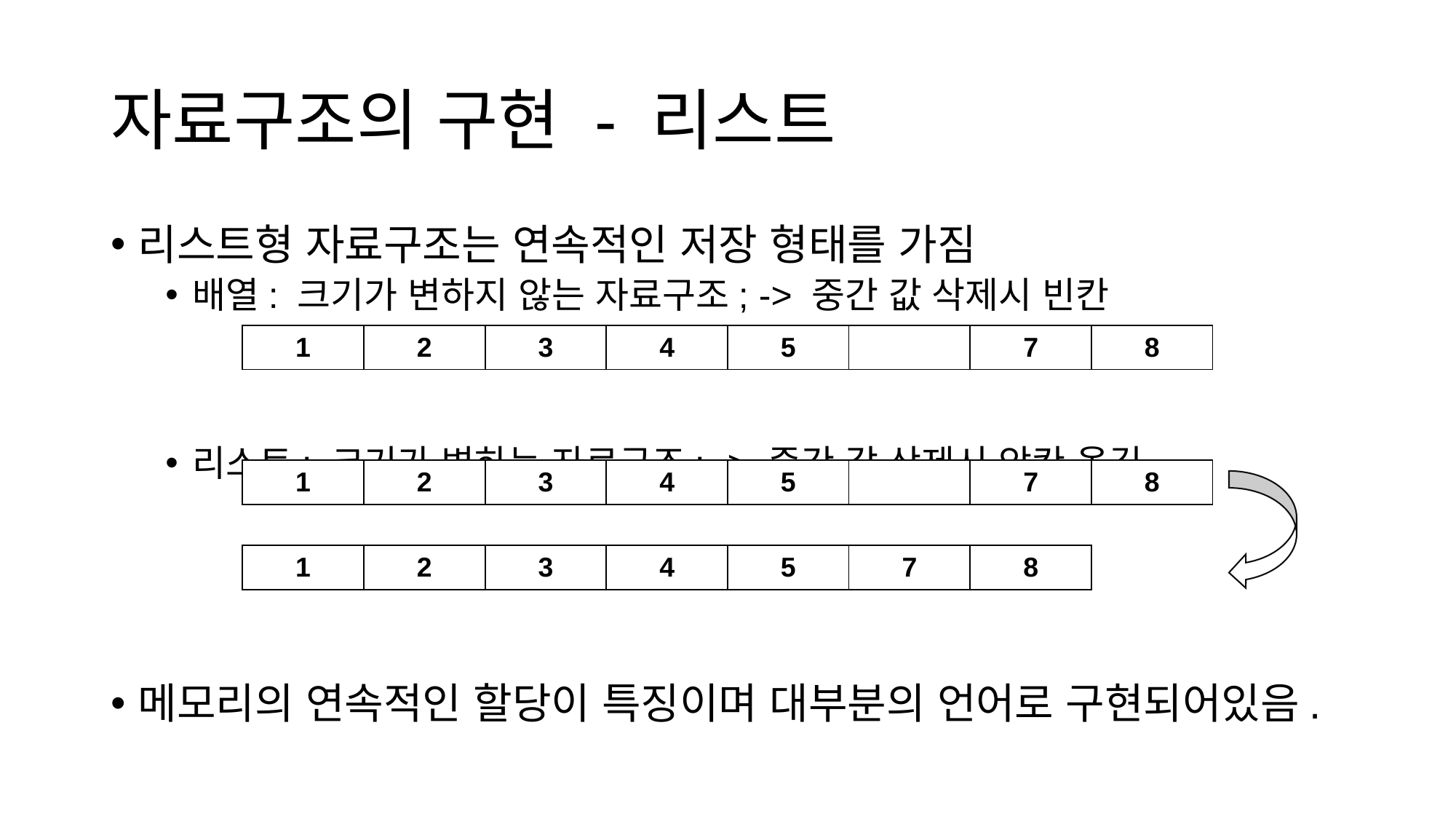

# 자료구조의 구현 - 리스트
리스트형 자료구조는 연속적인 저장 형태를 가짐
배열: 크기가 변하지 않는 자료구조; -> 중간 값 삭제시 빈칸

리스트: 크기가 변하는 자료구조; -> 중간 값 삭제시 앞칸 옮김

메모리의 연속적인 할당이 특징이며 대부분의 언어로 구현되어있음.
| 1 | 2 | 3 | 4 | 5 |  | 7 | 8 |
| --- | --- | --- | --- | --- | --- | --- | --- |
| 1 | 2 | 3 | 4 | 5 |  | 7 | 8 |
| --- | --- | --- | --- | --- | --- | --- | --- |

| 1 | 2 | 3 | 4 | 5 | 7 | 8 |
| --- | --- | --- | --- | --- | --- | --- |